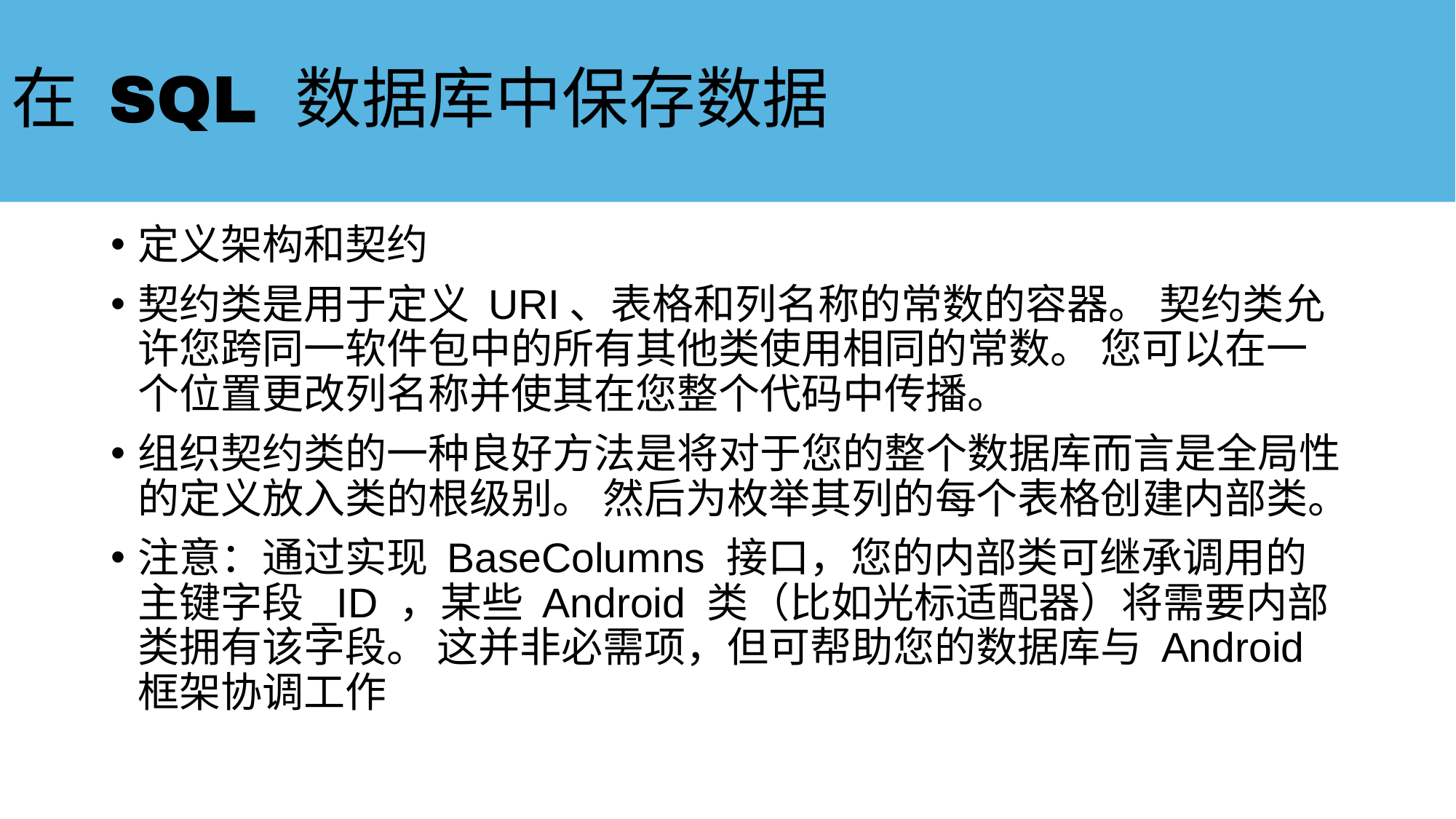

# 在 SQL 数据库中保存数据
定义架构和契约
契约类是用于定义 URI、表格和列名称的常数的容器。 契约类允许您跨同一软件包中的所有其他类使用相同的常数。 您可以在一个位置更改列名称并使其在您整个代码中传播。
组织契约类的一种良好方法是将对于您的整个数据库而言是全局性的定义放入类的根级别。 然后为枚举其列的每个表格创建内部类。
注意：通过实现 BaseColumns 接口，您的内部类可继承调用的主键字段_ID ，某些 Android 类（比如光标适配器）将需要内部类拥有该字段。 这并非必需项，但可帮助您的数据库与 Android 框架协调工作